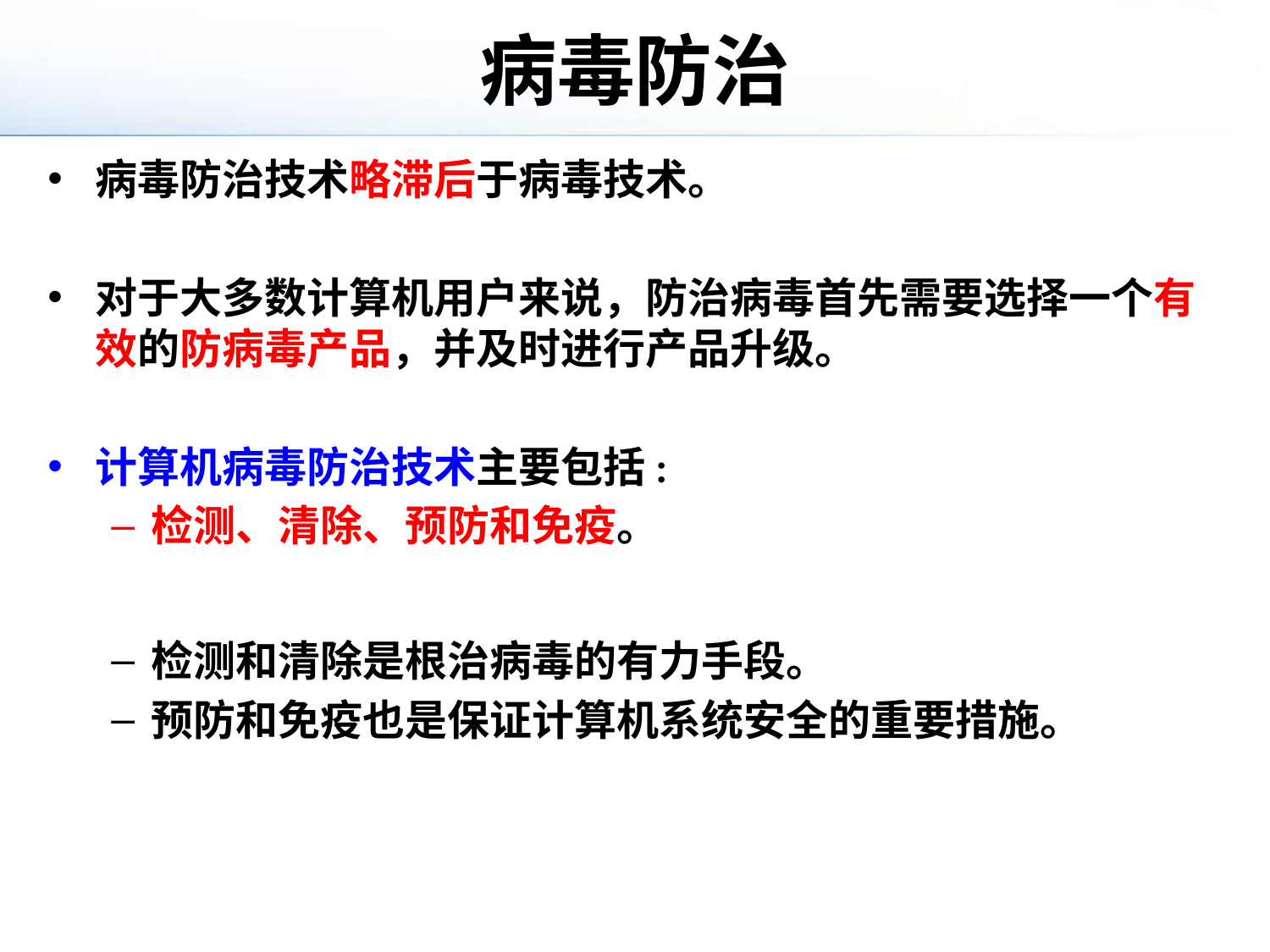

# 病毒防治
病毒防治技术略滞后于病毒技术。

对于大多数计算机用户来说，防治病毒首先需要选择一个有效的防病毒产品，并及时进行产品升级。

计算机病毒防治技术主要包括:
检测、清除、预防和免疫。

检测和清除是根治病毒的有力手段。
预防和免疫也是保证计算机系统安全的重要措施。